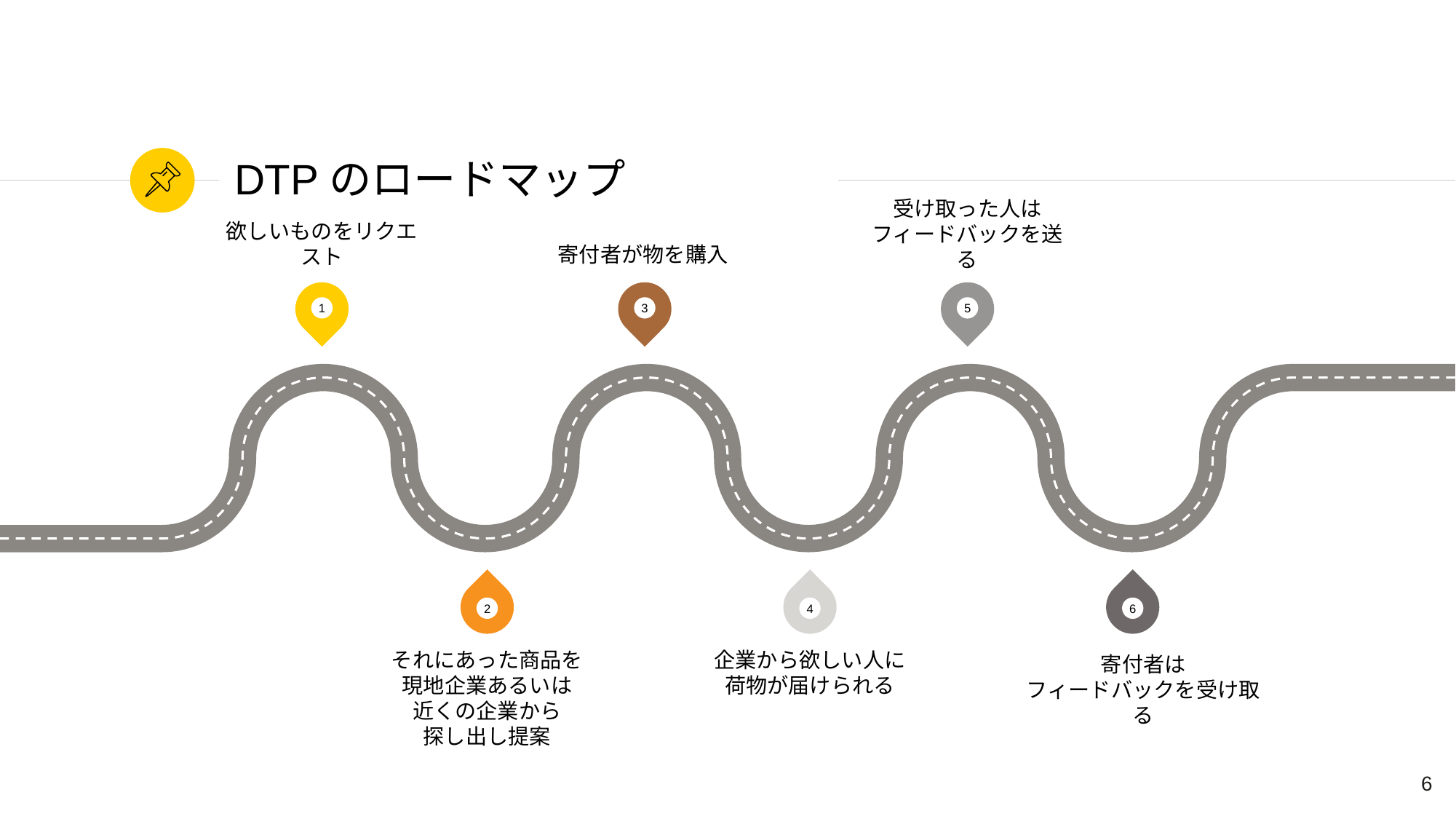

# DTPのロードマップ

寄付者が物を購入
欲しいものをリクエスト
受け取った人は
フィードバックを送る

1

3

5

2

4

6
それにあった商品を現地企業あるいは
近くの企業から
探し出し提案
企業から欲しい人に荷物が届けられる
寄付者は
フィードバックを受け取る
6